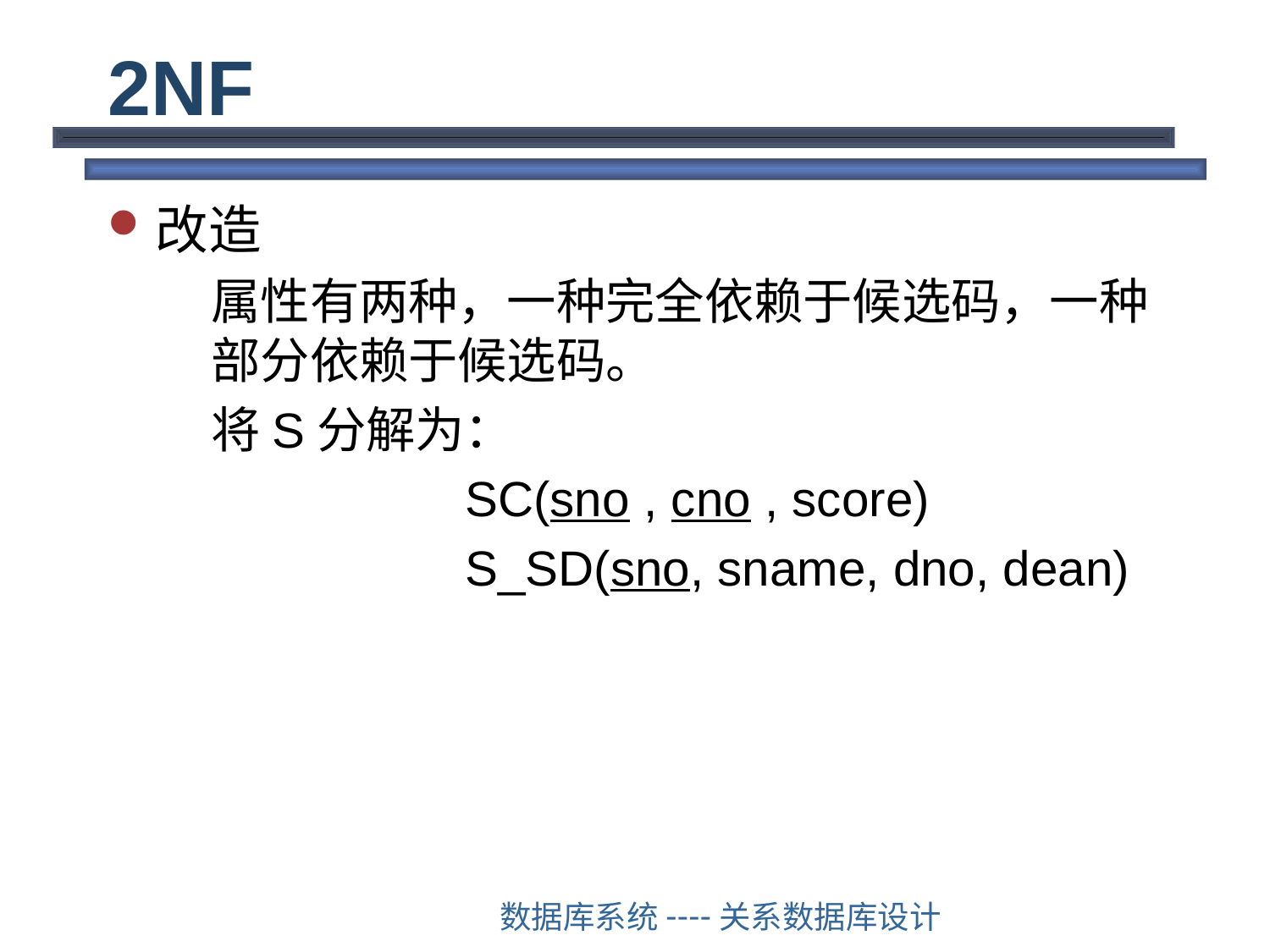

# 2NF
改造
	属性有两种，一种完全依赖于候选码，一种部分依赖于候选码。
	将S分解为：
			SC(sno , cno , score)
			S_SD(sno, sname, dno, dean)
数据库系统----关系数据库设计